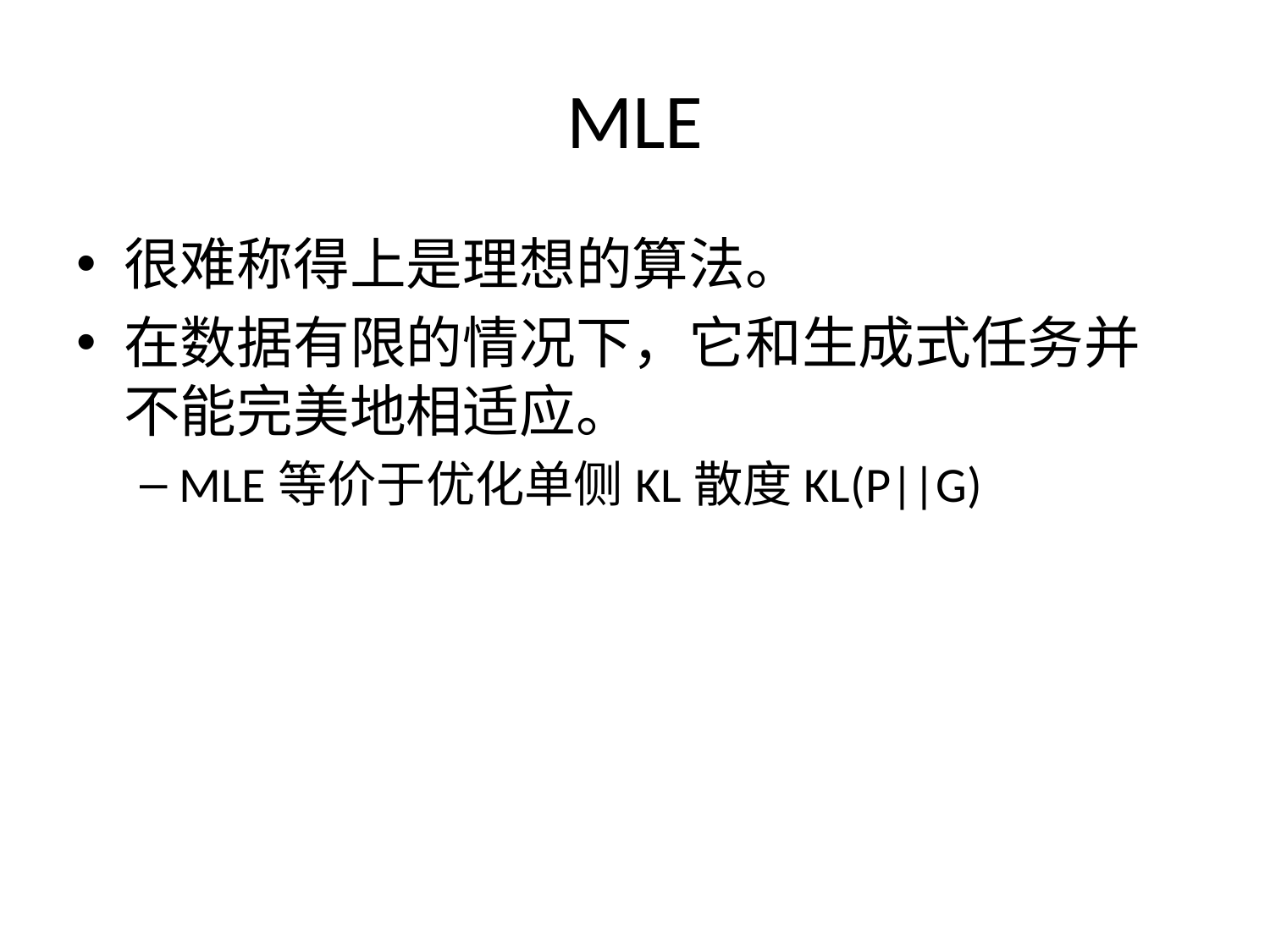

# MLE
很难称得上是理想的算法。
在数据有限的情况下，它和生成式任务并不能完美地相适应。
MLE等价于优化单侧KL散度KL(P||G)